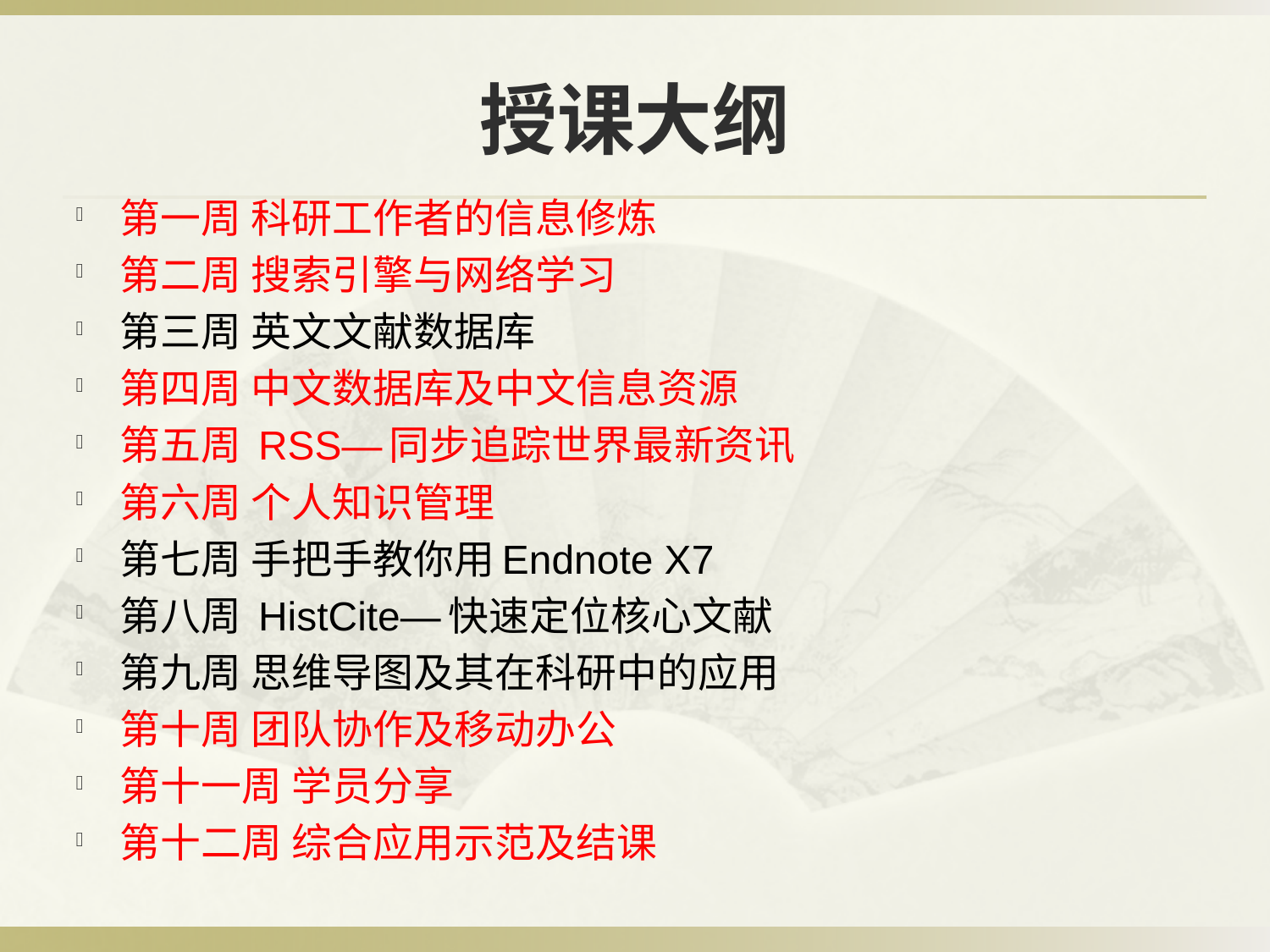

# 授课大纲
第一周 科研工作者的信息修炼
第二周 搜索引擎与网络学习
第三周 英文文献数据库
第四周 中文数据库及中文信息资源
第五周 RSS—同步追踪世界最新资讯
第六周 个人知识管理
第七周 手把手教你用Endnote X7
第八周 HistCite—快速定位核心文献
第九周 思维导图及其在科研中的应用
第十周 团队协作及移动办公
第十一周 学员分享
第十二周 综合应用示范及结课